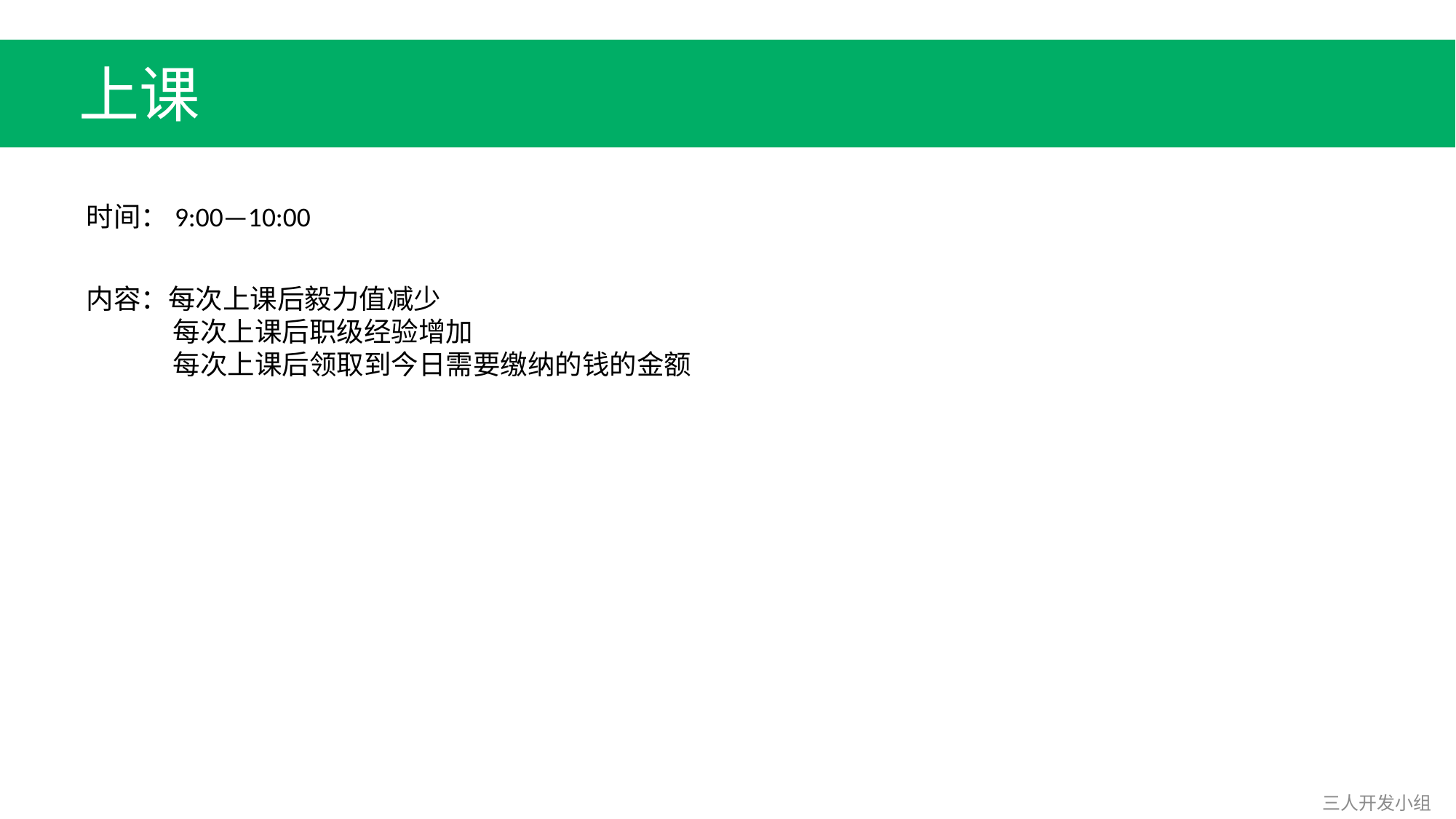

上课
时间：9:00—10:00
内容：每次上课后毅力值减少
             每次上课后职级经验增加
             每次上课后领取到今日需要缴纳的钱的金额
三人开发小组